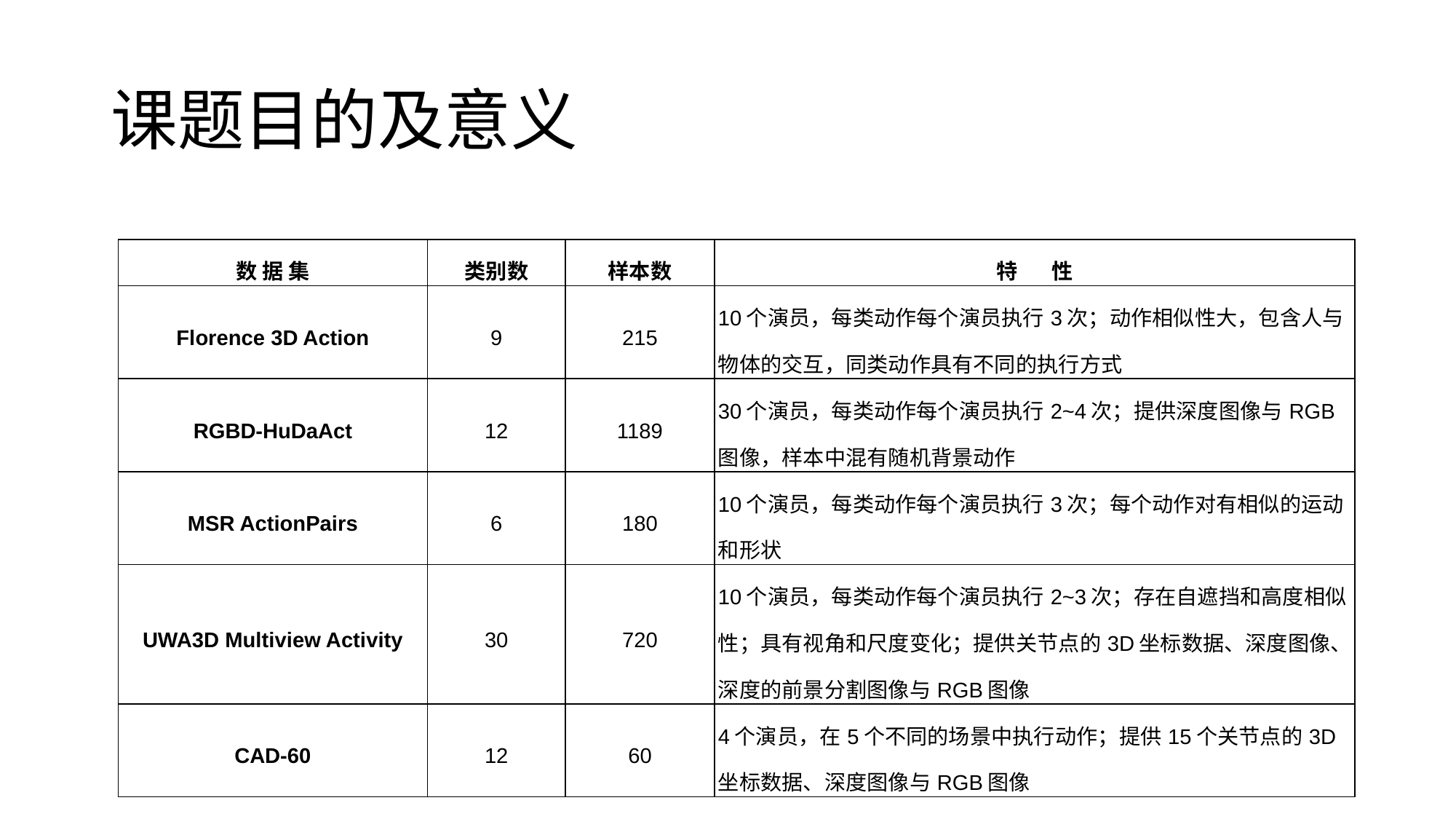

# 课题目的及意义
| 数 据 集 | 类别数 | 样本数 | 特 性 |
| --- | --- | --- | --- |
| Florence 3D Action | 9 | 215 | 10个演员，每类动作每个演员执行3次；动作相似性大，包含人与物体的交互，同类动作具有不同的执行方式 |
| RGBD-HuDaAct | 12 | 1189 | 30个演员，每类动作每个演员执行2~4次；提供深度图像与RGB图像，样本中混有随机背景动作 |
| MSR ActionPairs | 6 | 180 | 10个演员，每类动作每个演员执行3次；每个动作对有相似的运动和形状 |
| UWA3D Multiview Activity | 30 | 720 | 10个演员，每类动作每个演员执行2~3次；存在自遮挡和高度相似性；具有视角和尺度变化；提供关节点的3D坐标数据、深度图像、深度的前景分割图像与RGB图像 |
| CAD-60 | 12 | 60 | 4个演员，在5个不同的场景中执行动作；提供15个关节点的3D坐标数据、深度图像与RGB图像 |